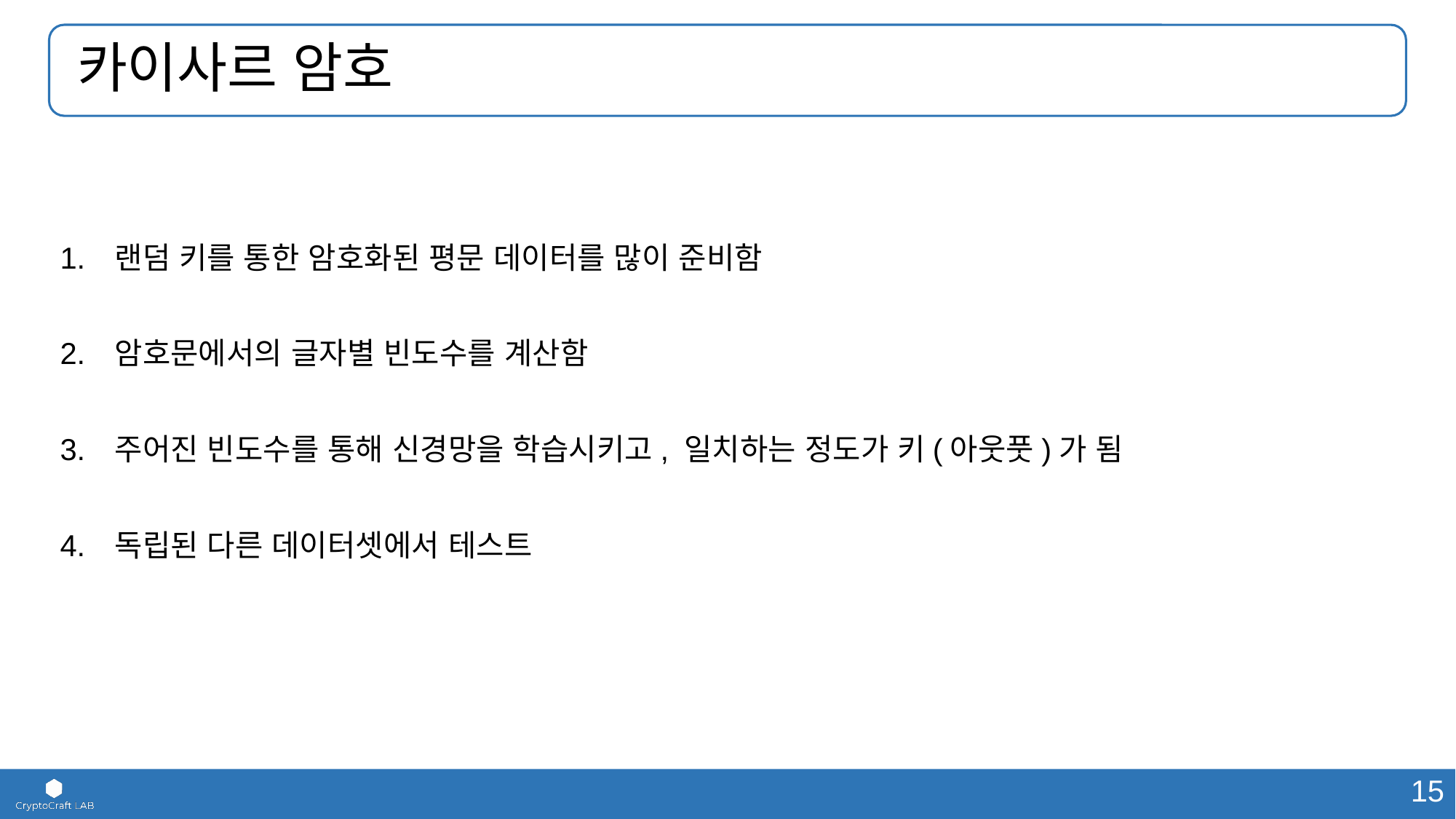

# 카이사르 암호

랜덤 키를 통한 암호화된 평문 데이터를 많이 준비함

암호문에서의 글자별 빈도수를 계산함

주어진 빈도수를 통해 신경망을 학습시키고, 일치하는 정도가 키(아웃풋)가 됨

독립된 다른 데이터셋에서 테스트